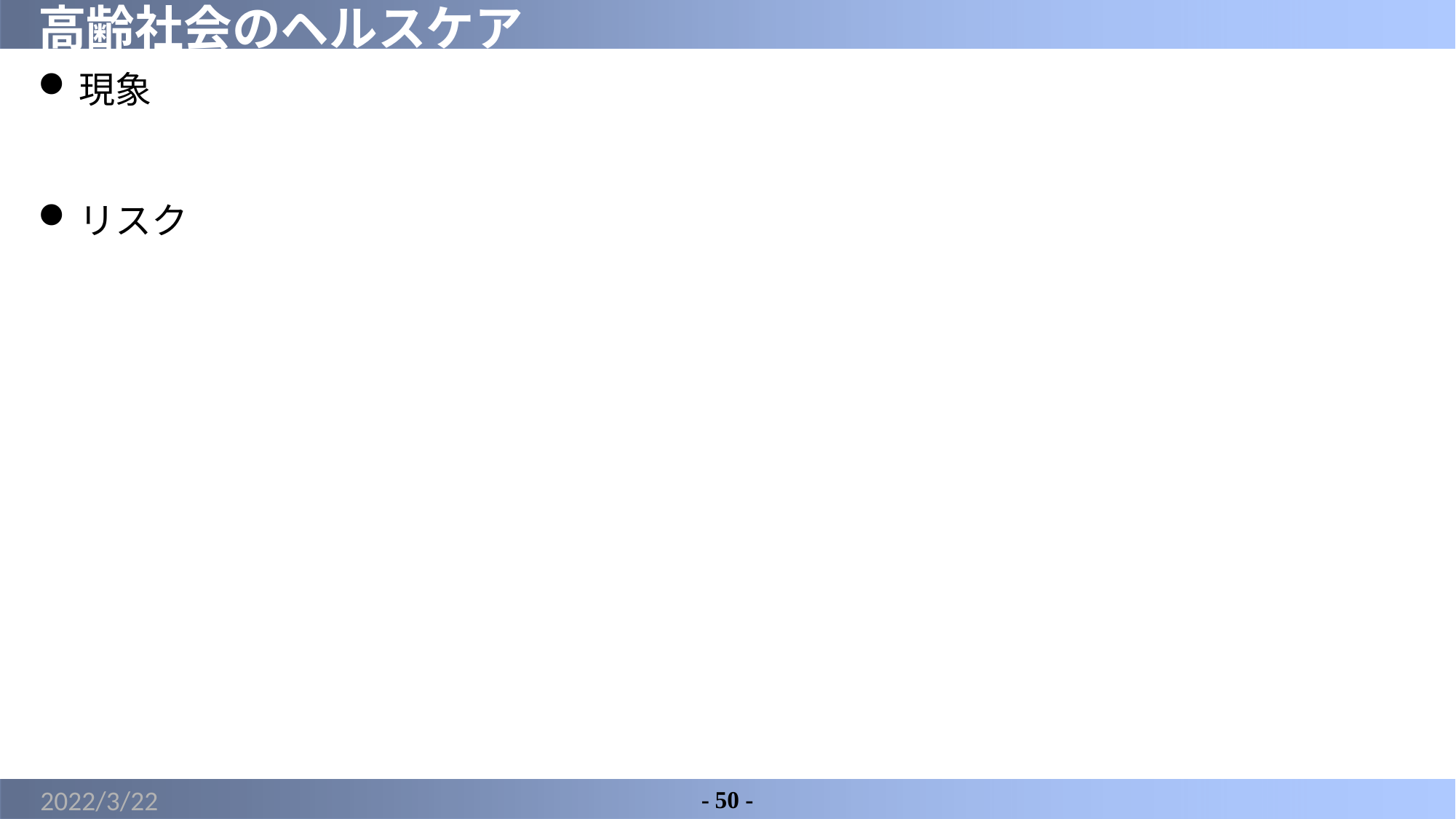

# 高齢社会のヘルスケア
現象

リスク

2022/3/22
- 50 -